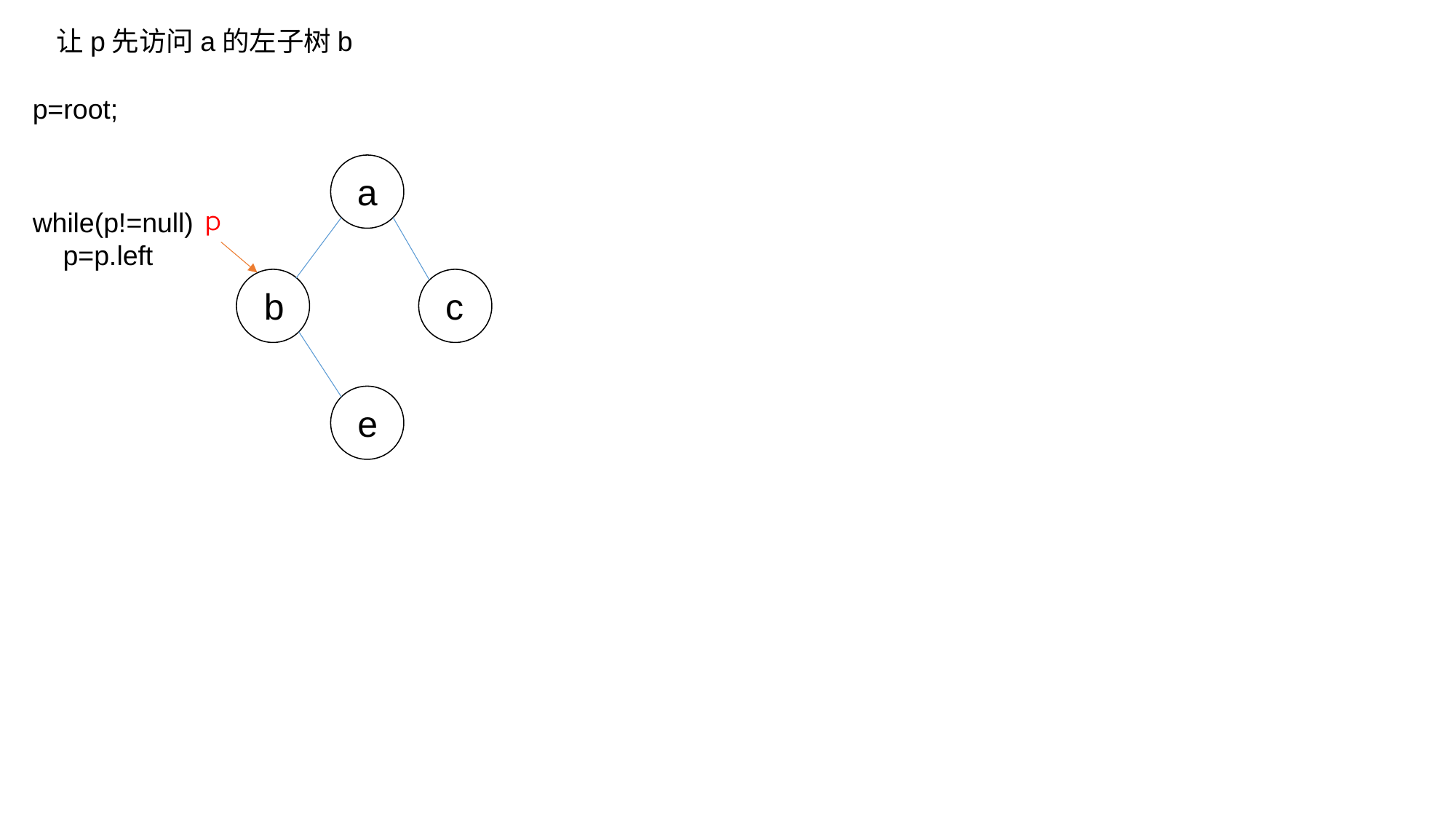

让p先访问a的左子树b
p=root;

a
p
while(p!=null)
    p=p.left

b
c

e